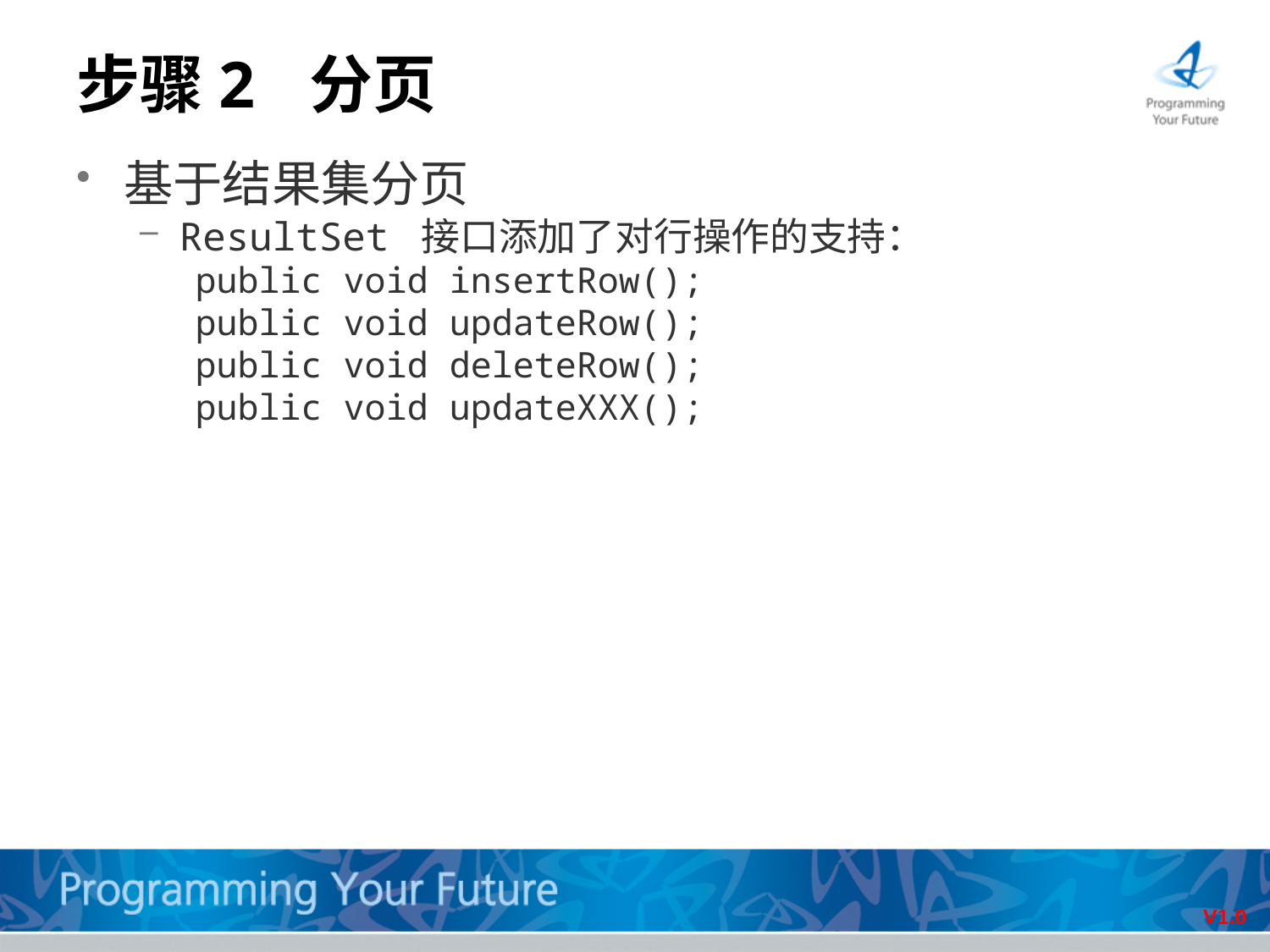

# 步骤2 分页
基于结果集分页
ResultSet 接口添加了对行操作的支持：
public void insertRow();
public void updateRow();
public void deleteRow();
public void updateXXX();